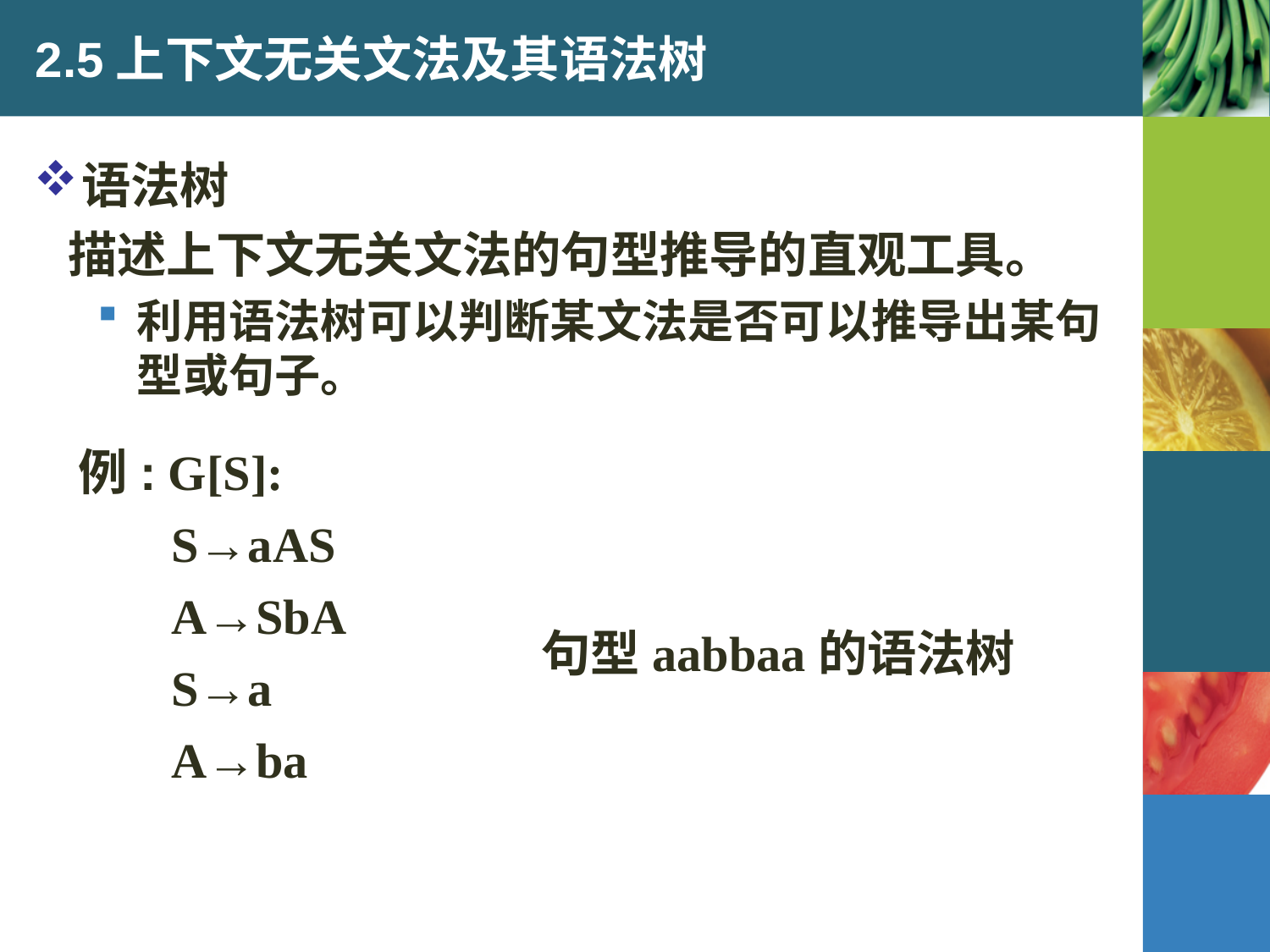

# 2.5上下文无关文法及其语法树
语法树
  描述上下文无关文法的句型推导的直观工具。
利用语法树可以判断某文法是否可以推导出某句型或句子。

  例: G[S]:
	S→aAS
	A→SbA
	S→a
	A→ba
句型aabbaa的语法树